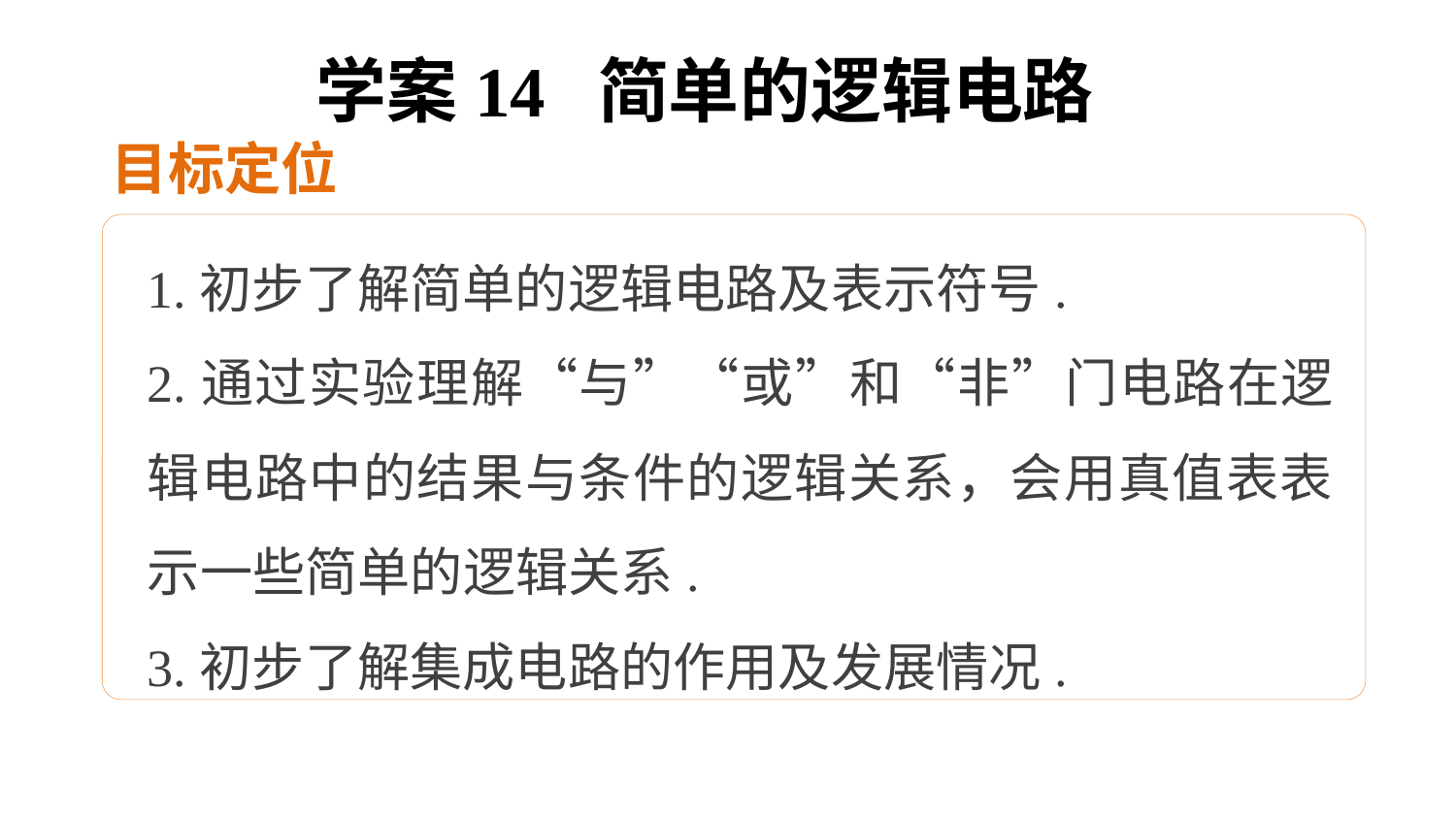

学案14  简单的逻辑电路

目标定位

1.初步了解简单的逻辑电路及表示符号.
2.通过实验理解“与”“或”和“非”门电路在逻辑电路中的结果与条件的逻辑关系，会用真值表表示一些简单的逻辑关系.
3.初步了解集成电路的作用及发展情况.